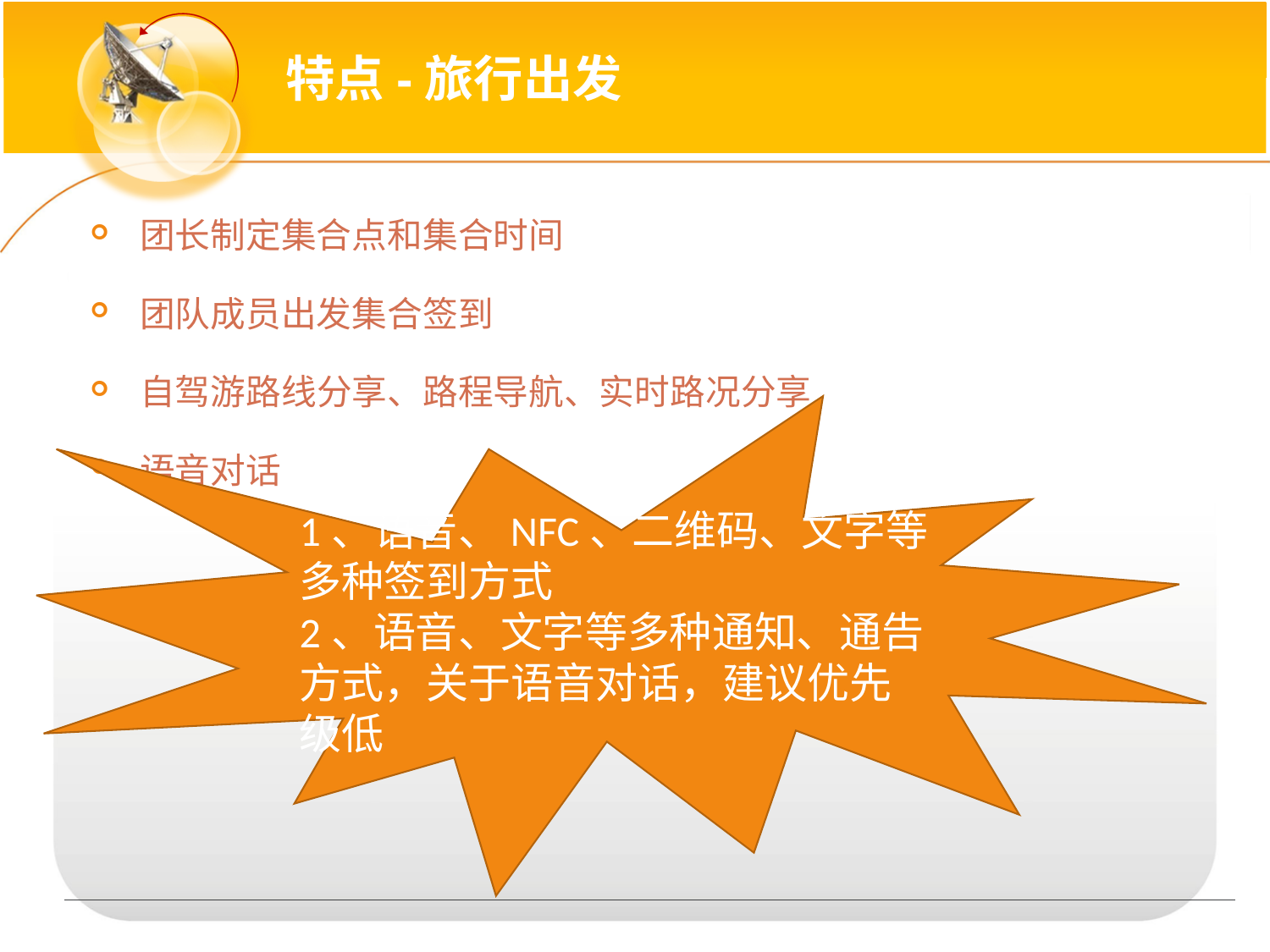

# 特点-旅行出发
团长制定集合点和集合时间
团队成员出发集合签到
自驾游路线分享、路程导航、实时路况分享
语音对话

1、语音、NFC、二维码、文字等多种签到方式
2、语音、文字等多种通知、通告方式，关于语音对话，建议优先级低